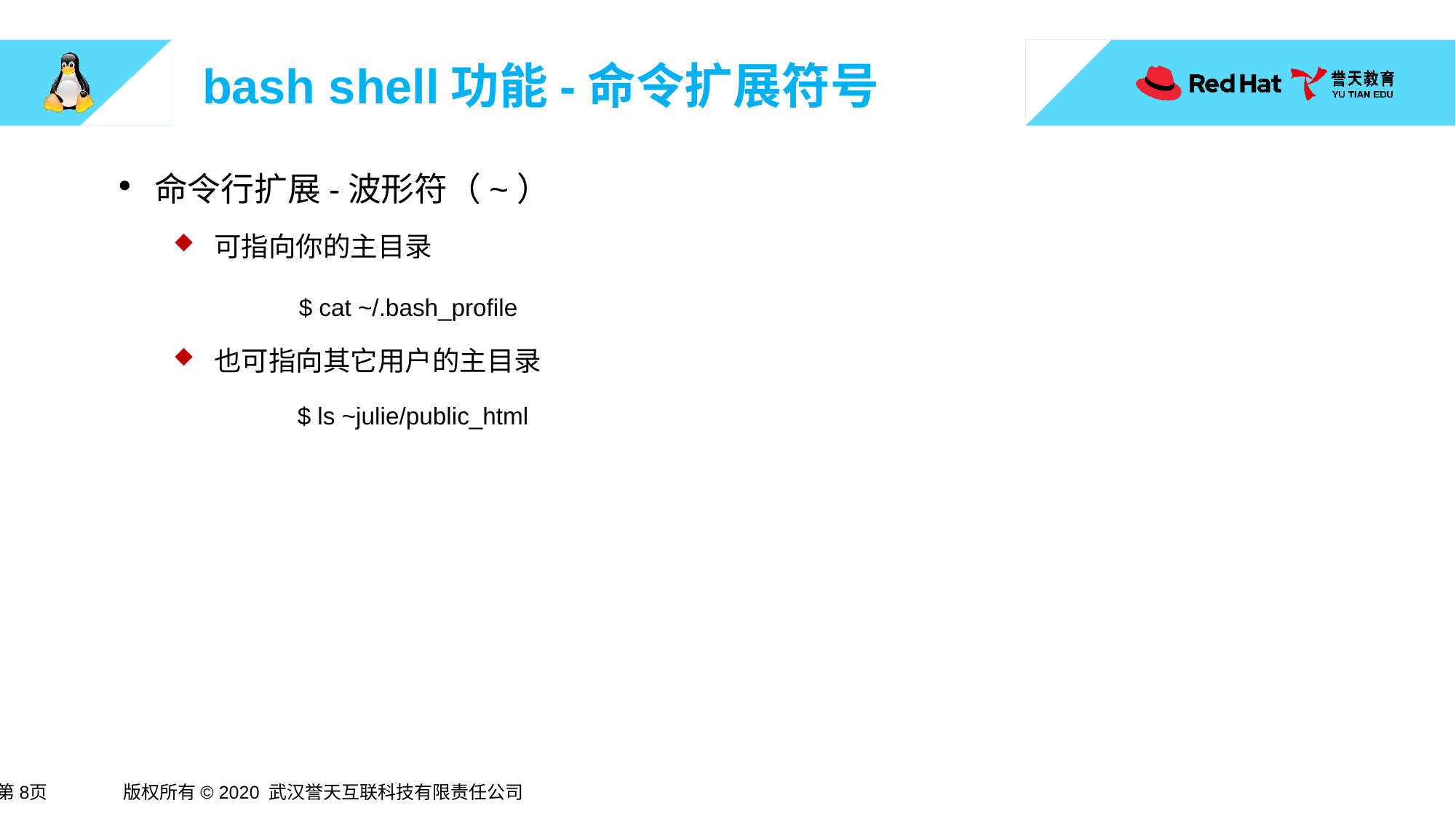

# bash shell功能-命令扩展符号
命令行扩展-波形符（~）
可指向你的主目录
	  $ cat ~/.bash_profile
也可指向其它用户的主目录
	  $ ls ~julie/public_html
8